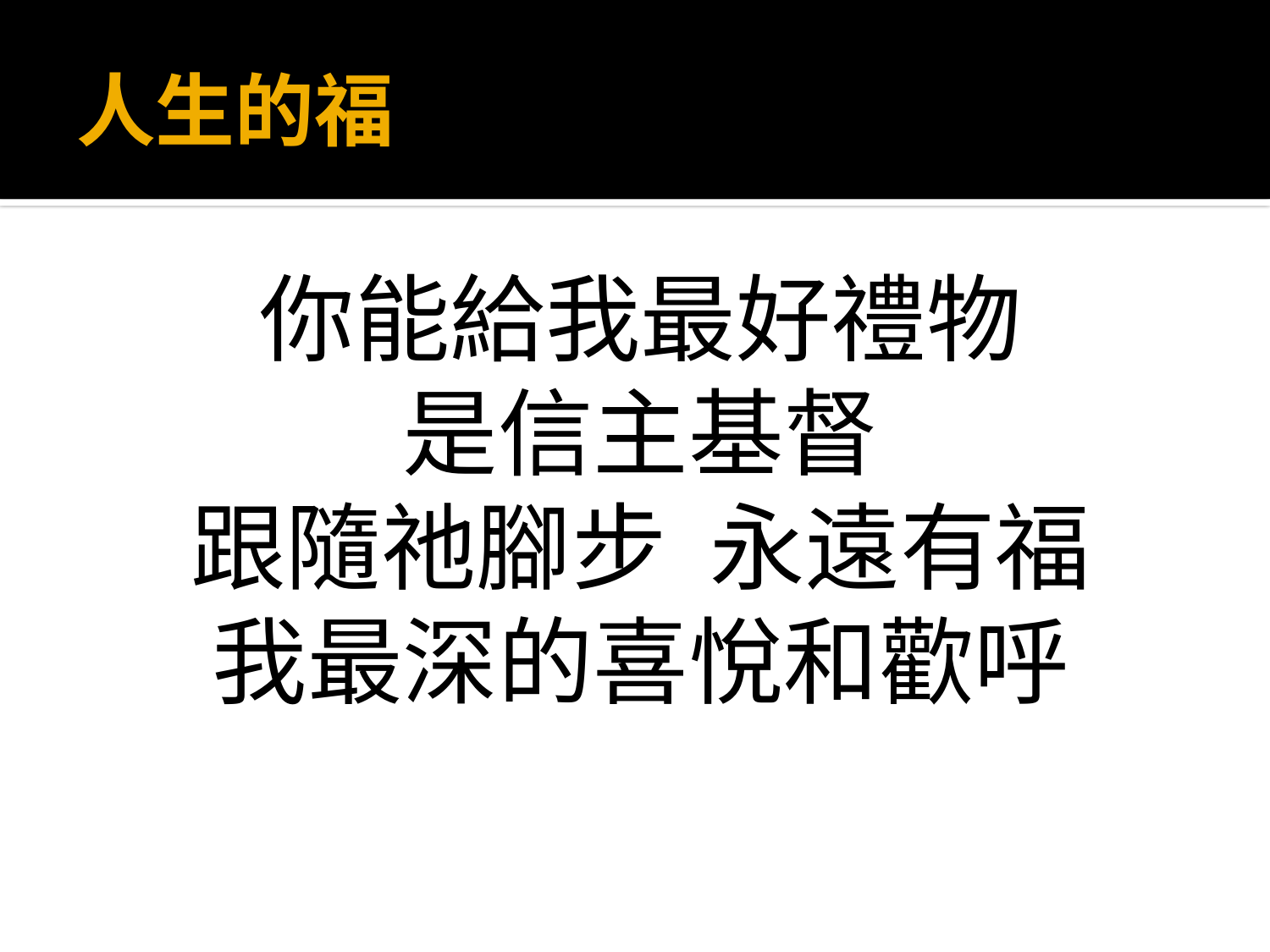

# 人生的福
你能給我最好禮物
是信主基督
跟隨祂腳步  永遠有福
我最深的喜悅和歡呼